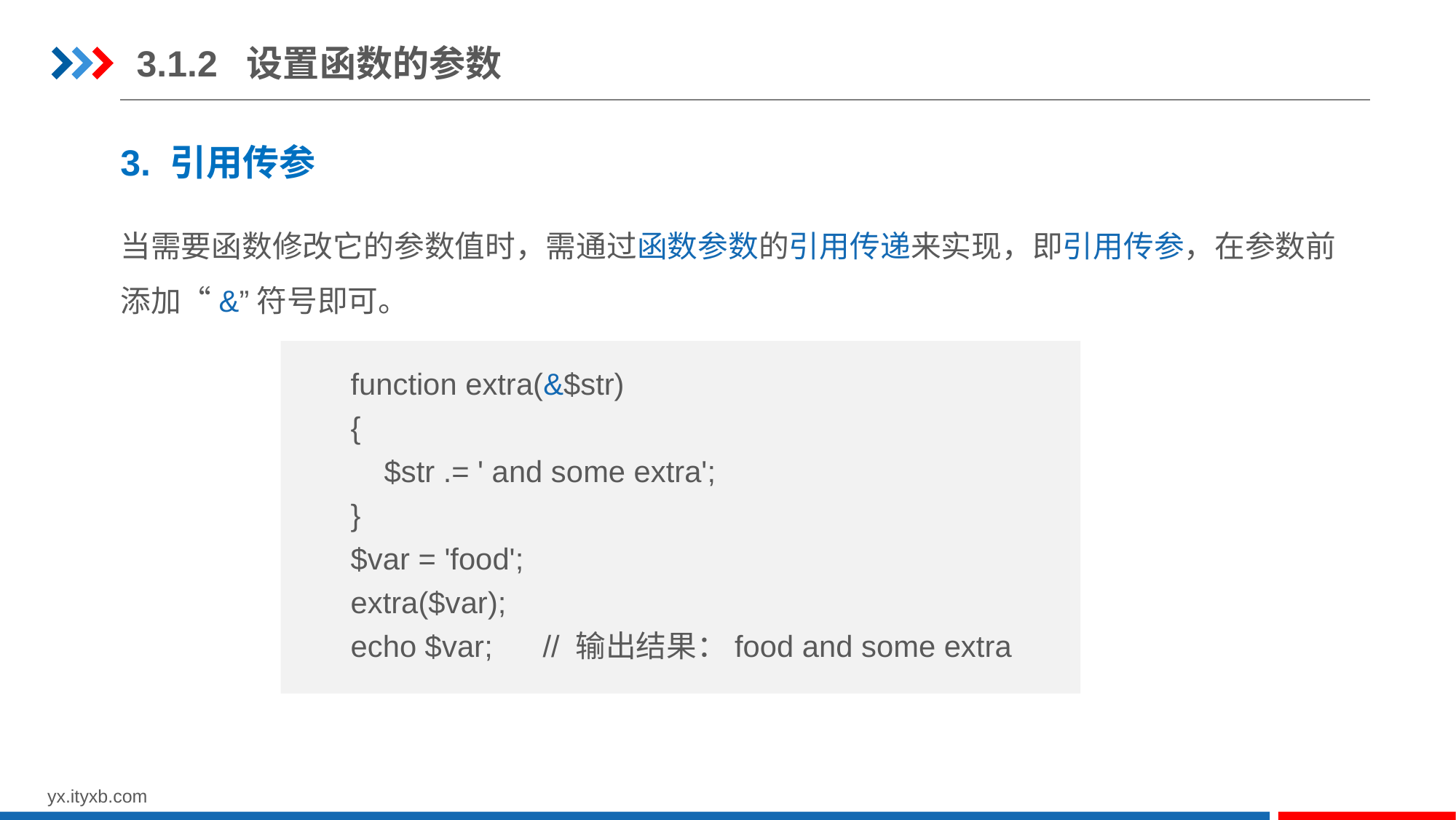

3.1.2  设置函数的参数
3. 引用传参
当需要函数修改它的参数值时，需通过函数参数的引用传递来实现，即引用传参，在参数前添加“&”符号即可。

function extra(&$str)
{
    $str .= ' and some extra';
}
$var = 'food';
extra($var);
echo $var;      // 输出结果：food and some extra